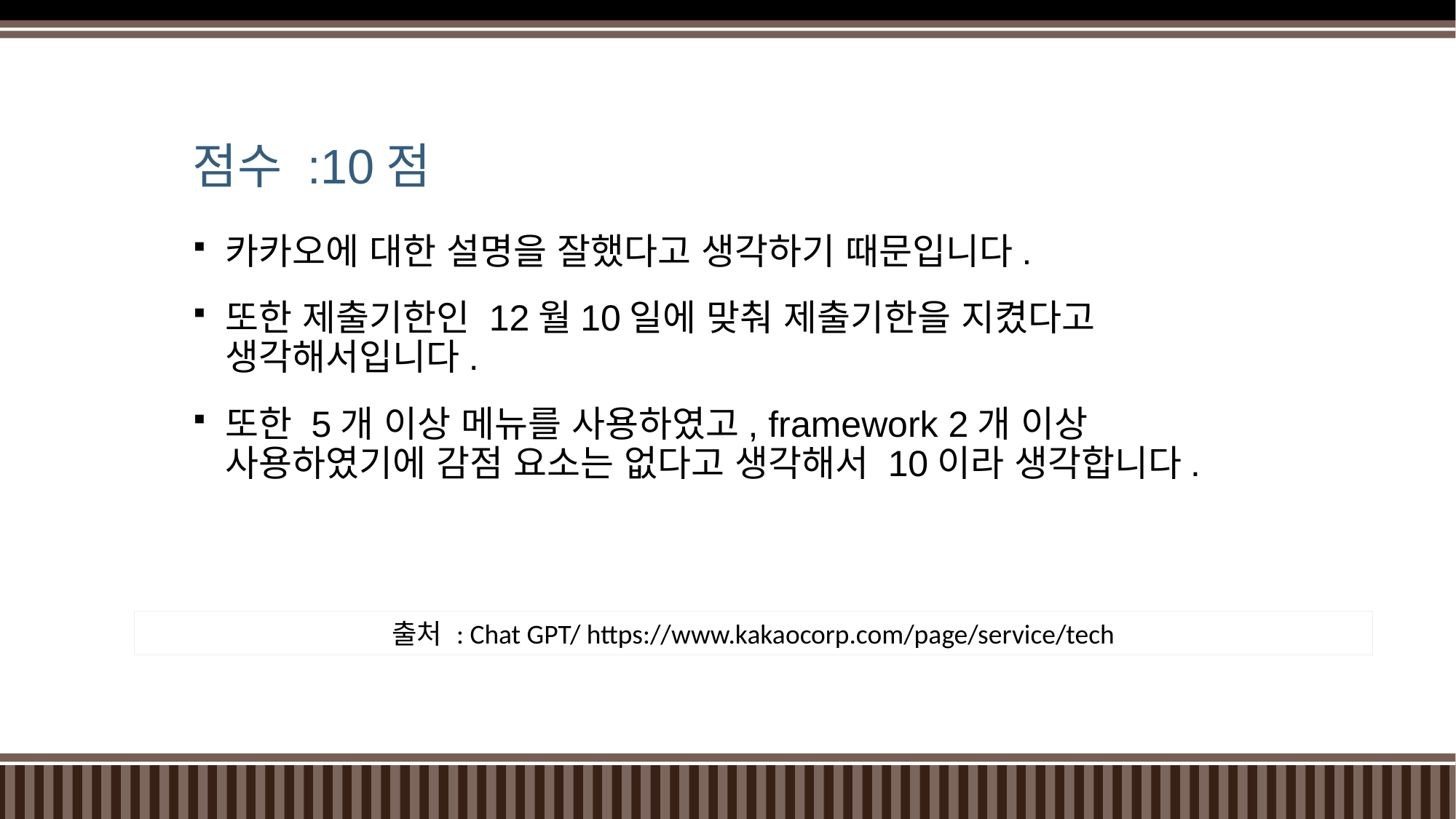

# 점수 :10점
카카오에 대한 설명을 잘했다고 생각하기 때문입니다.
또한 제출기한인 12월10일에 맞춰 제출기한을 지켰다고 생각해서입니다.
또한 5개 이상 메뉴를 사용하였고, framework 2개 이상 사용하였기에 감점 요소는 없다고 생각해서 10이라 생각합니다.
출처 : Chat GPT/ https://www.kakaocorp.com/page/service/tech